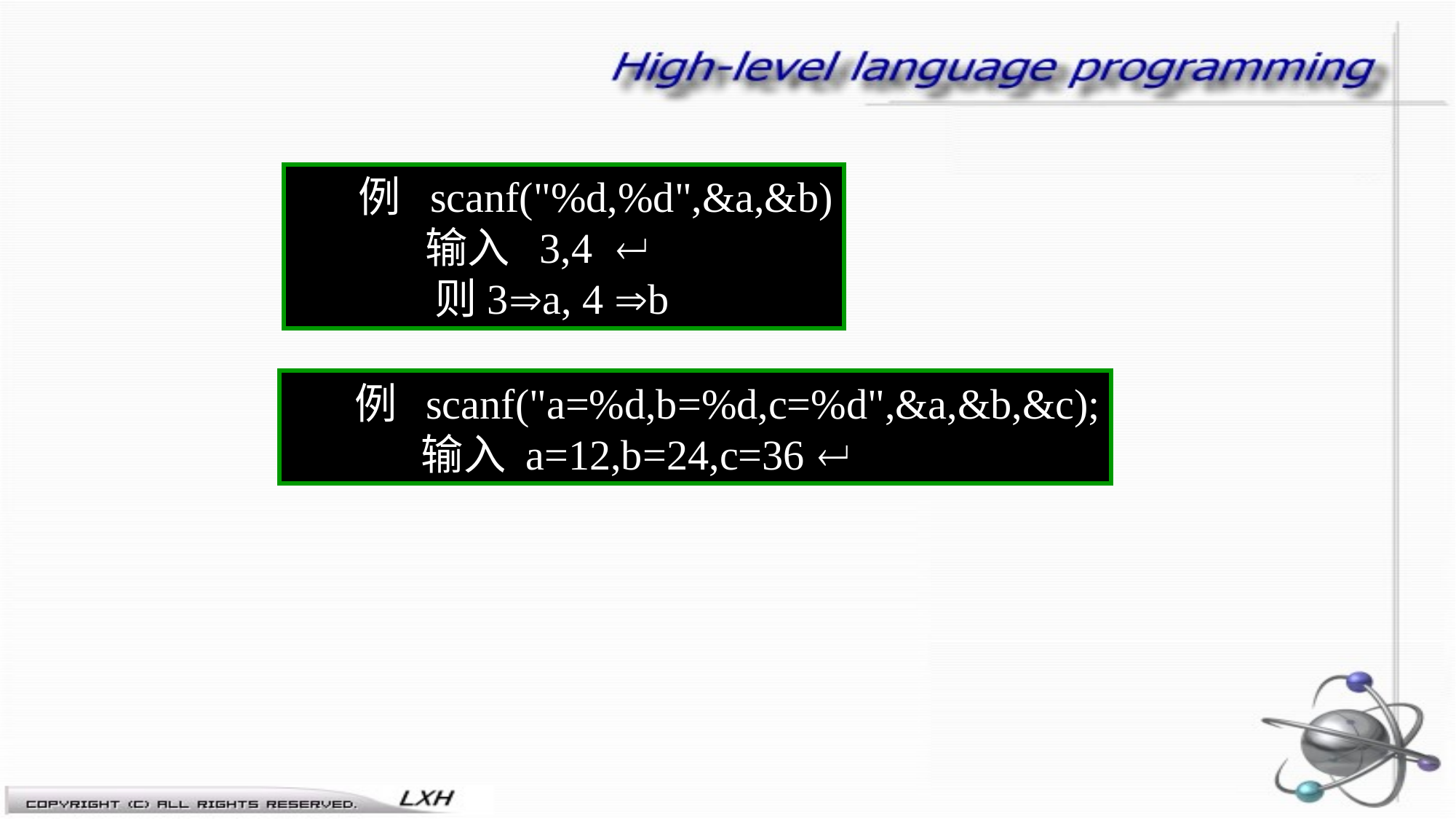

例  scanf("%d,%d",&a,&b)
      输入  3,4  ↵
       则3⇒a, 4 ⇒b
例  scanf("a=%d,b=%d,c=%d",&a,&b,&c);
      输入 a=12,b=24,c=36 ↵